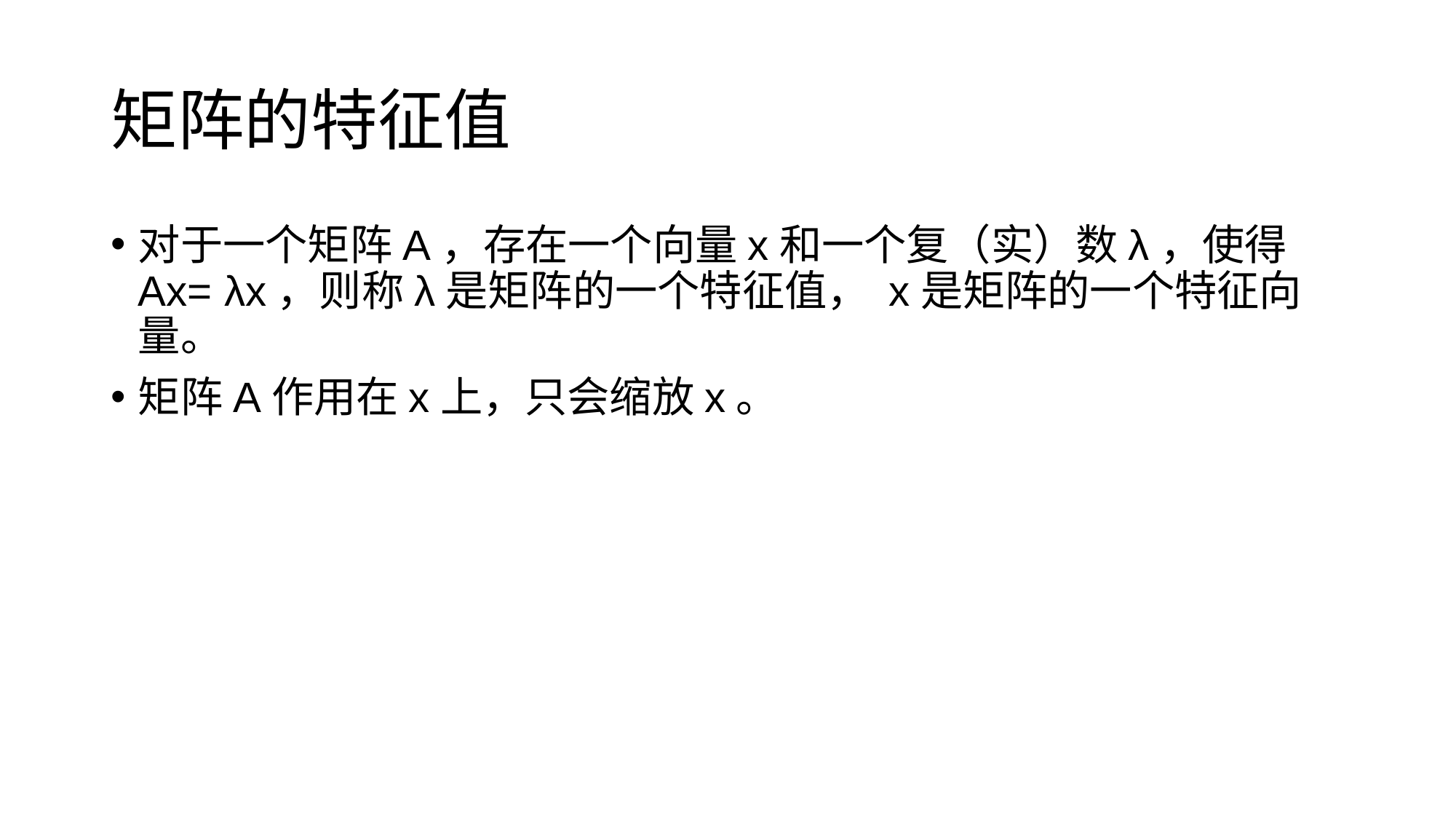

# 矩阵的特征值
对于一个矩阵A，存在一个向量x和一个复（实）数λ，使得Ax= λx，则称λ是矩阵的一个特征值， x是矩阵的一个特征向量。
矩阵A作用在x上，只会缩放x。